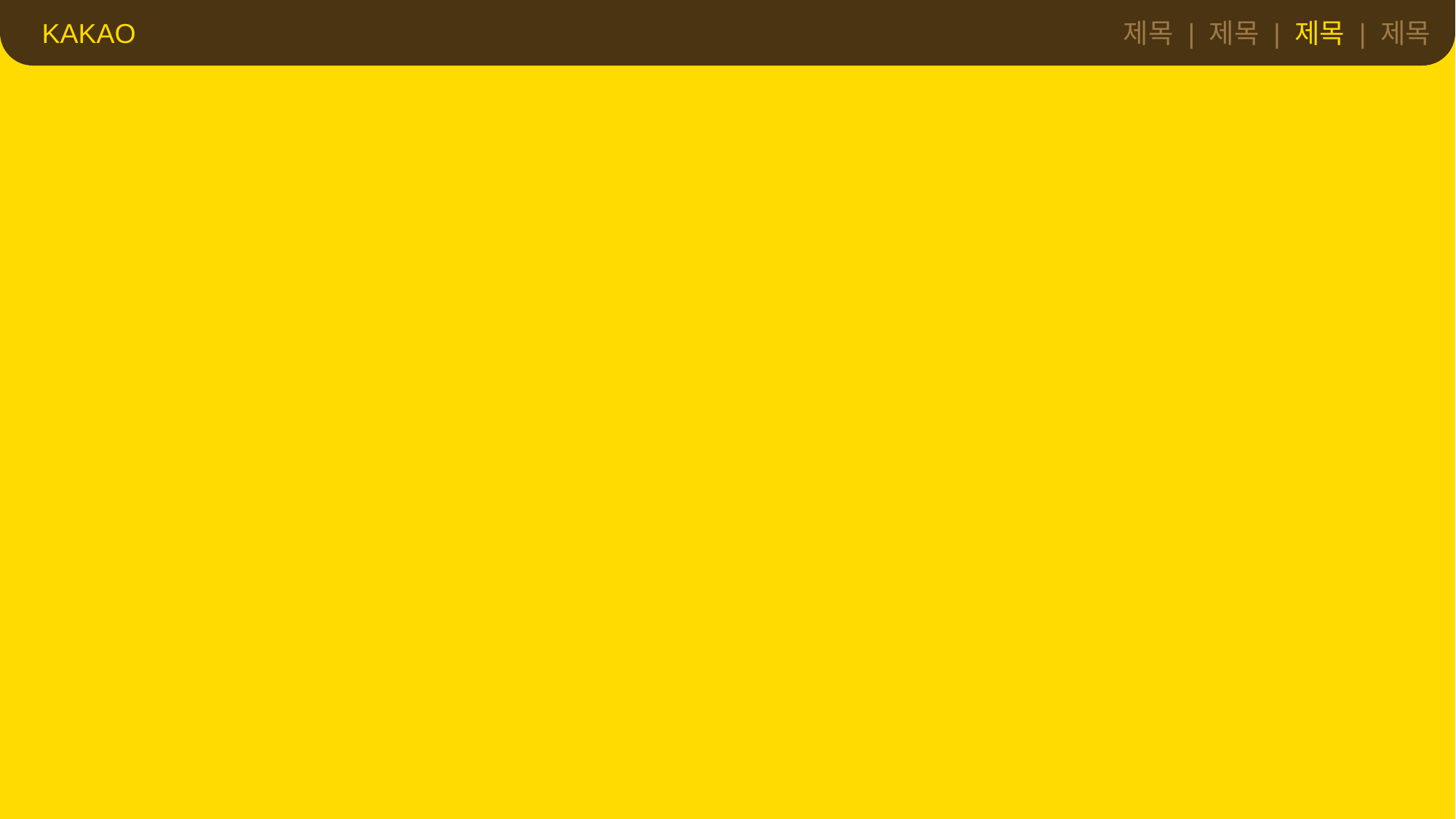

KAKAO
제목 | 제목 | 제목 | 제목